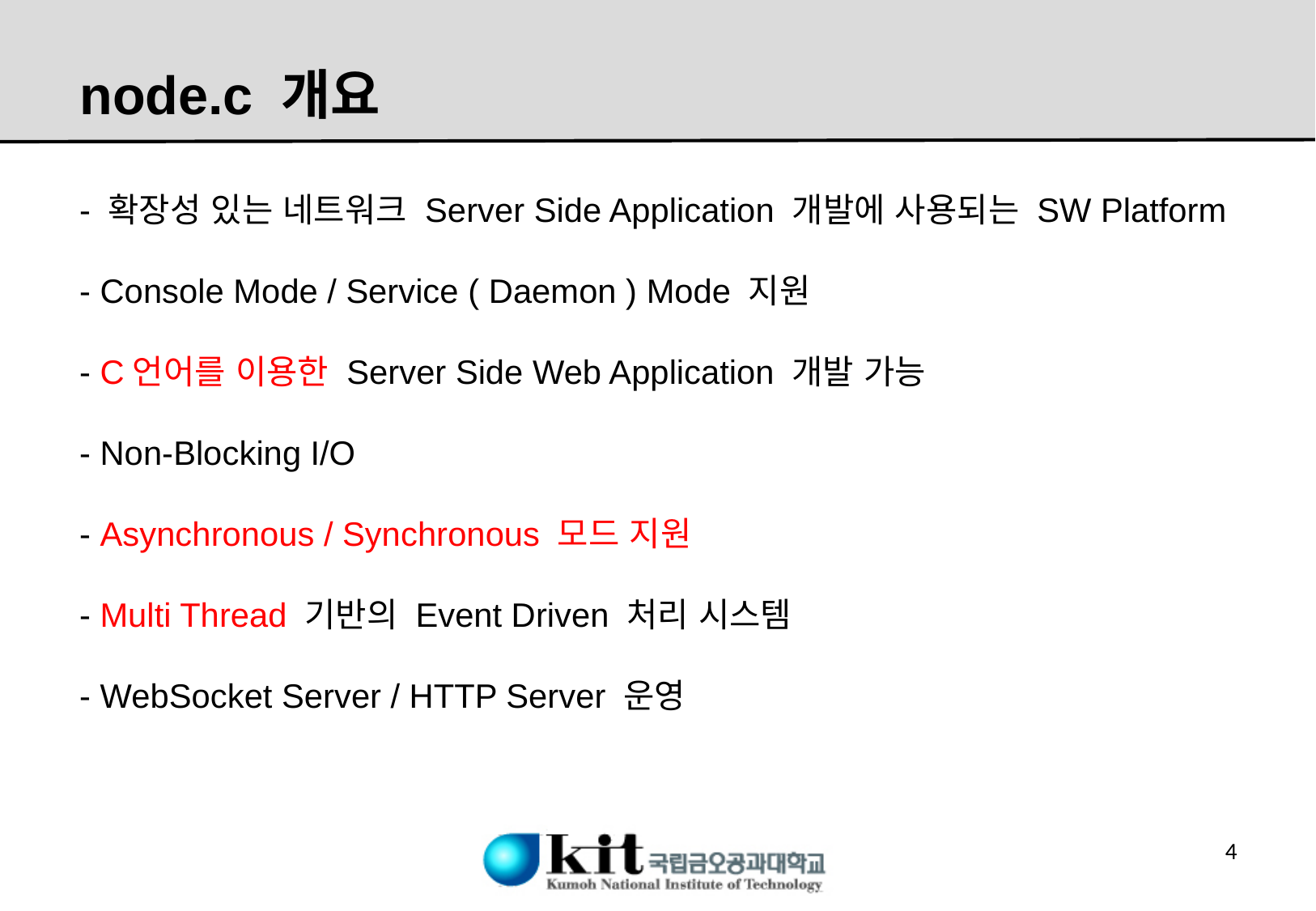

# node.c 개요
- 확장성 있는 네트워크 Server Side Application 개발에 사용되는 SW Platform

- Console Mode / Service ( Daemon ) Mode 지원

- C언어를 이용한 Server Side Web Application 개발 가능

- Non-Blocking I/O

- Asynchronous / Synchronous 모드 지원

- Multi Thread 기반의 Event Driven 처리 시스템

- WebSocket Server / HTTP Server 운영
4